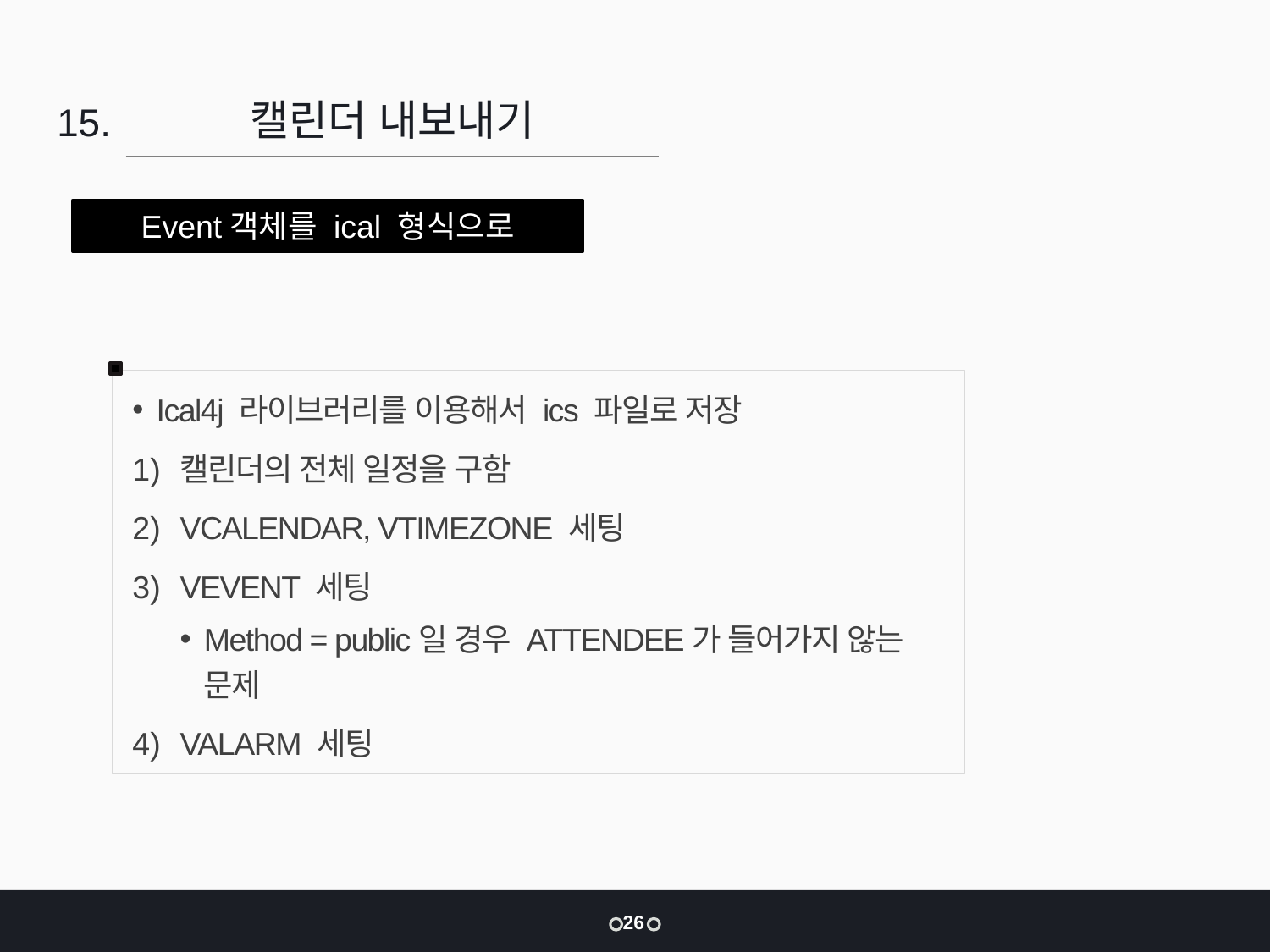

캘린더 내보내기
15.
Event객체를 ical 형식으로

Ical4j 라이브러리를 이용해서 ics 파일로 저장
캘린더의 전체 일정을 구함
VCALENDAR, VTIMEZONE 세팅
VEVENT 세팅
Method = public일 경우 ATTENDEE가 들어가지 않는 문제
VALARM 세팅
26